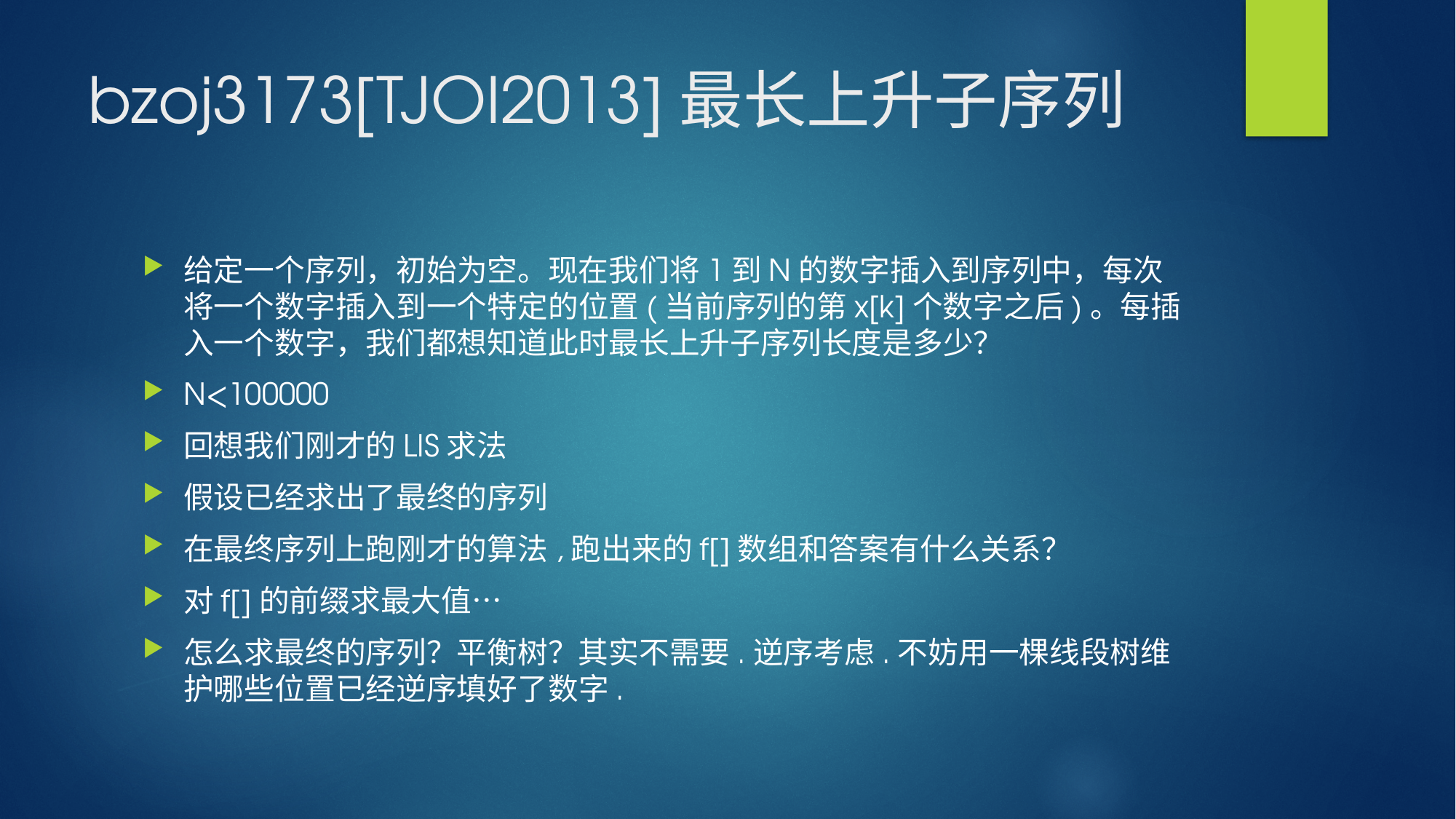

# bzoj3173[TJOI2013]最长上升子序列
给定一个序列，初始为空。现在我们将1到N的数字插入到序列中，每次将一个数字插入到一个特定的位置(当前序列的第x[k]个数字之后)。每插入一个数字，我们都想知道此时最长上升子序列长度是多少？
N<100000
回想我们刚才的LIS求法
假设已经求出了最终的序列
在最终序列上跑刚才的算法,跑出来的f[]数组和答案有什么关系？
对f[]的前缀求最大值…
怎么求最终的序列？平衡树？其实不需要.逆序考虑.不妨用一棵线段树维护哪些位置已经逆序填好了数字.